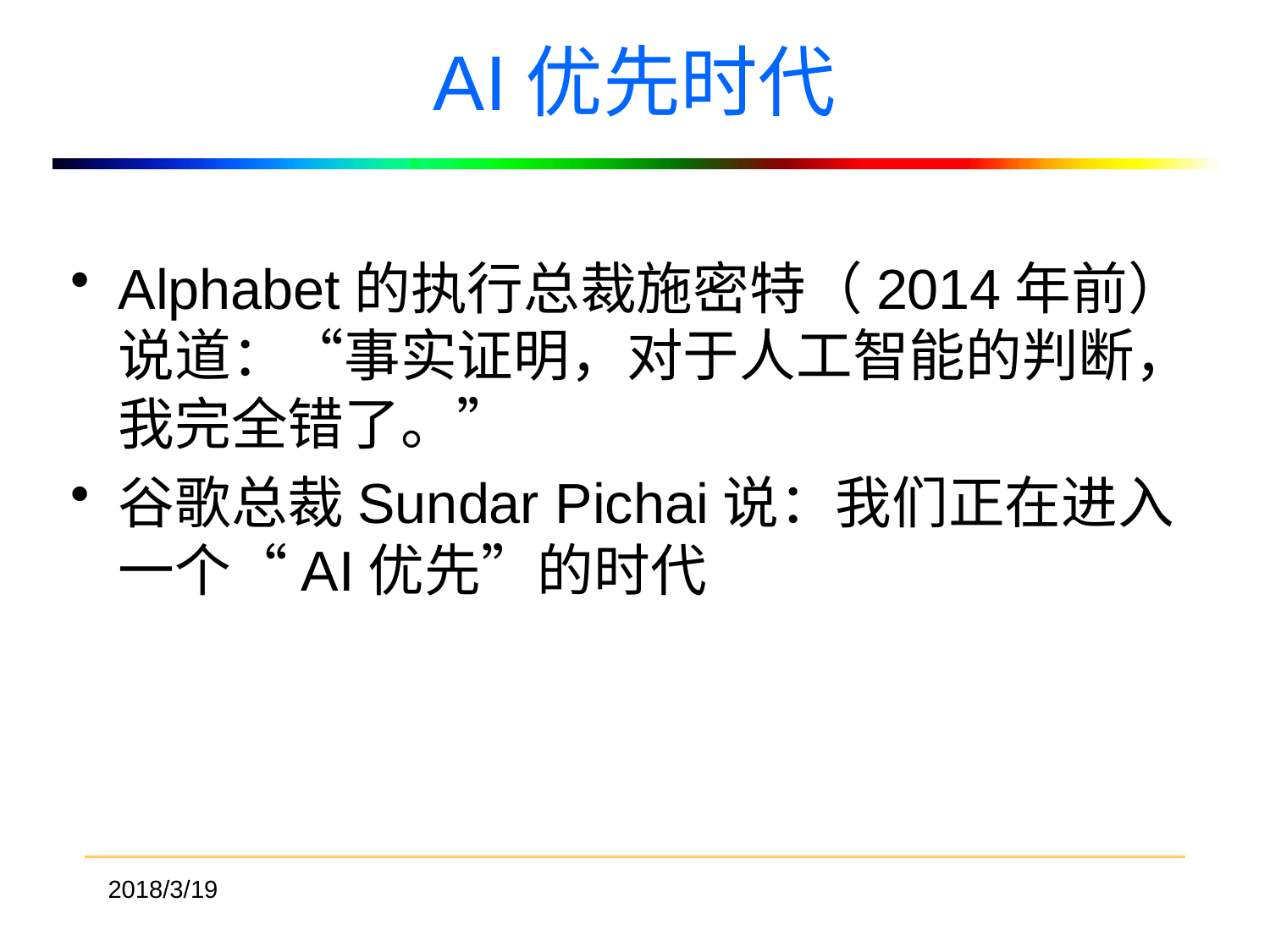

# AI优先时代
Alphabet的执行总裁施密特（2014年前）说道：“事实证明，对于人工智能的判断，我完全错了。”
谷歌总裁Sundar Pichai说：我们正在进入一个“AI优先”的时代
2018/3/19